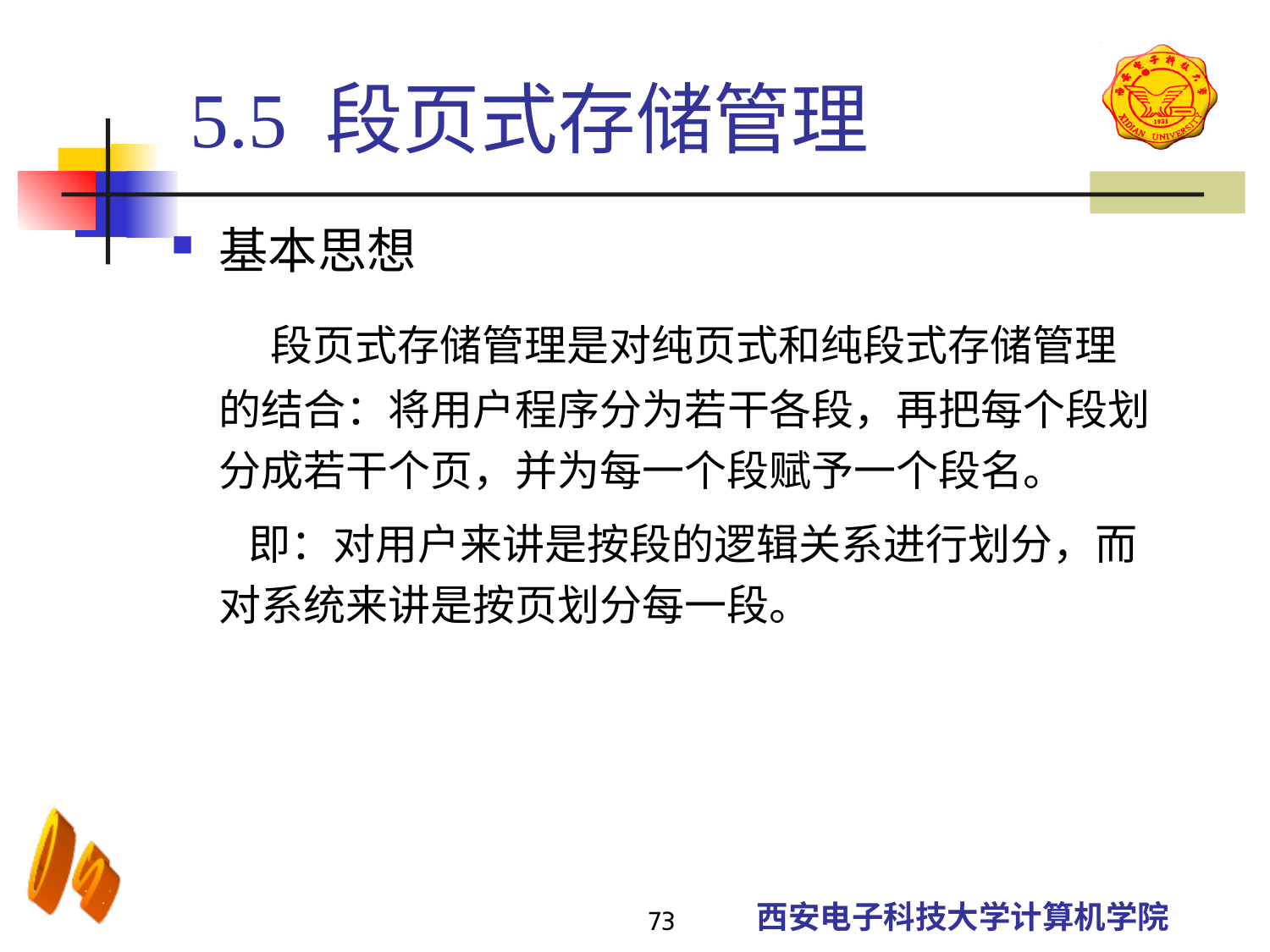

5.5 段页式存储管理
基本思想
	   段页式存储管理是对纯页式和纯段式存储管理的结合：将用户程序分为若干各段，再把每个段划分成若干个页，并为每一个段赋予一个段名。
       即：对用户来讲是按段的逻辑关系进行划分，而对系统来讲是按页划分每一段。
73